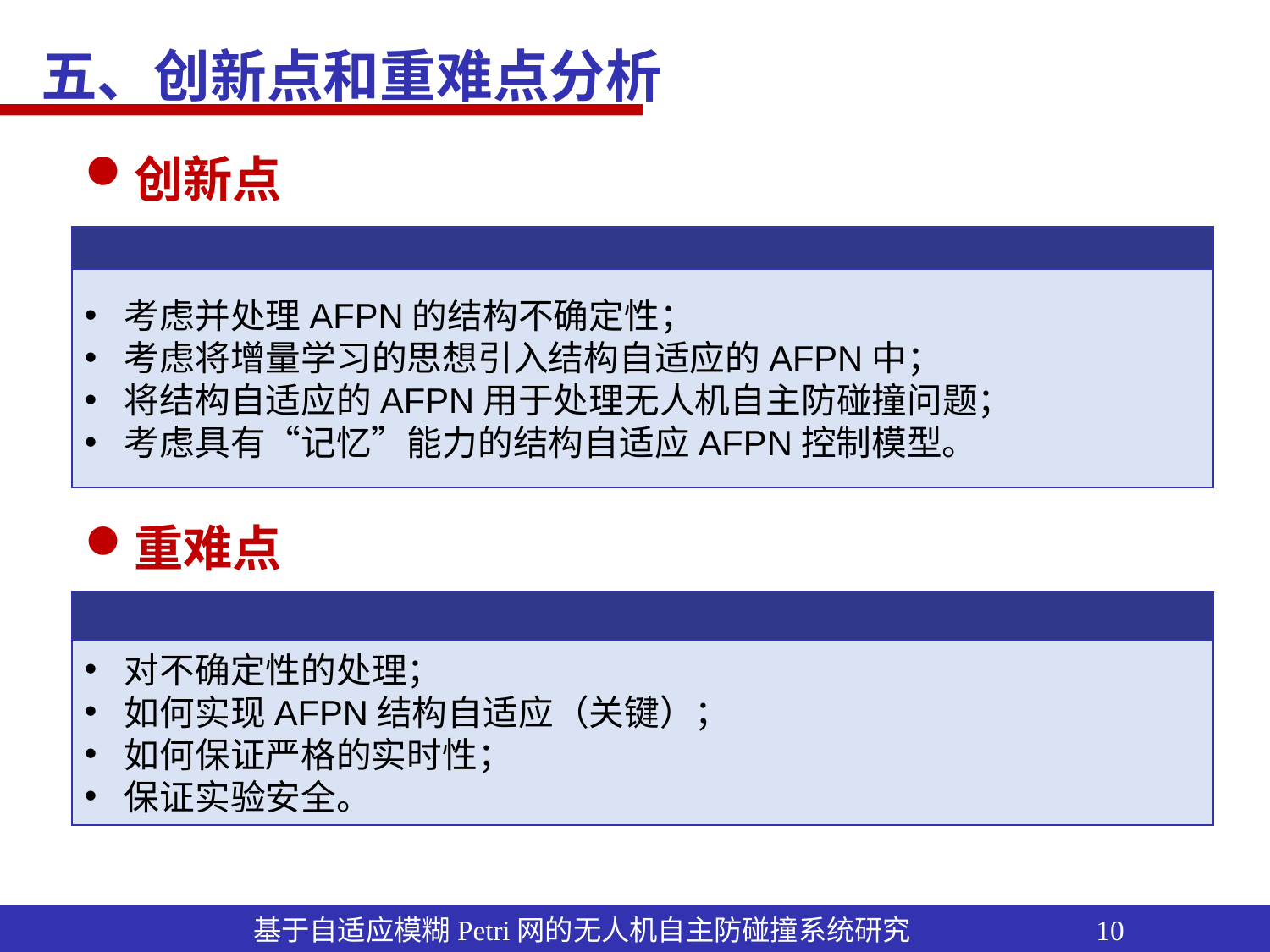

五、创新点和重难点分析

创新点

考虑并处理AFPN的结构不确定性；
考虑将增量学习的思想引入结构自适应的AFPN中；
将结构自适应的AFPN用于处理无人机自主防碰撞问题；
考虑具有“记忆”能力的结构自适应AFPN控制模型。
重难点

对不确定性的处理；
如何实现AFPN结构自适应（关键）；
如何保证严格的实时性；
保证实验安全。
                                     基于自适应模糊Petri网的无人机自主防碰撞系统研究                            10